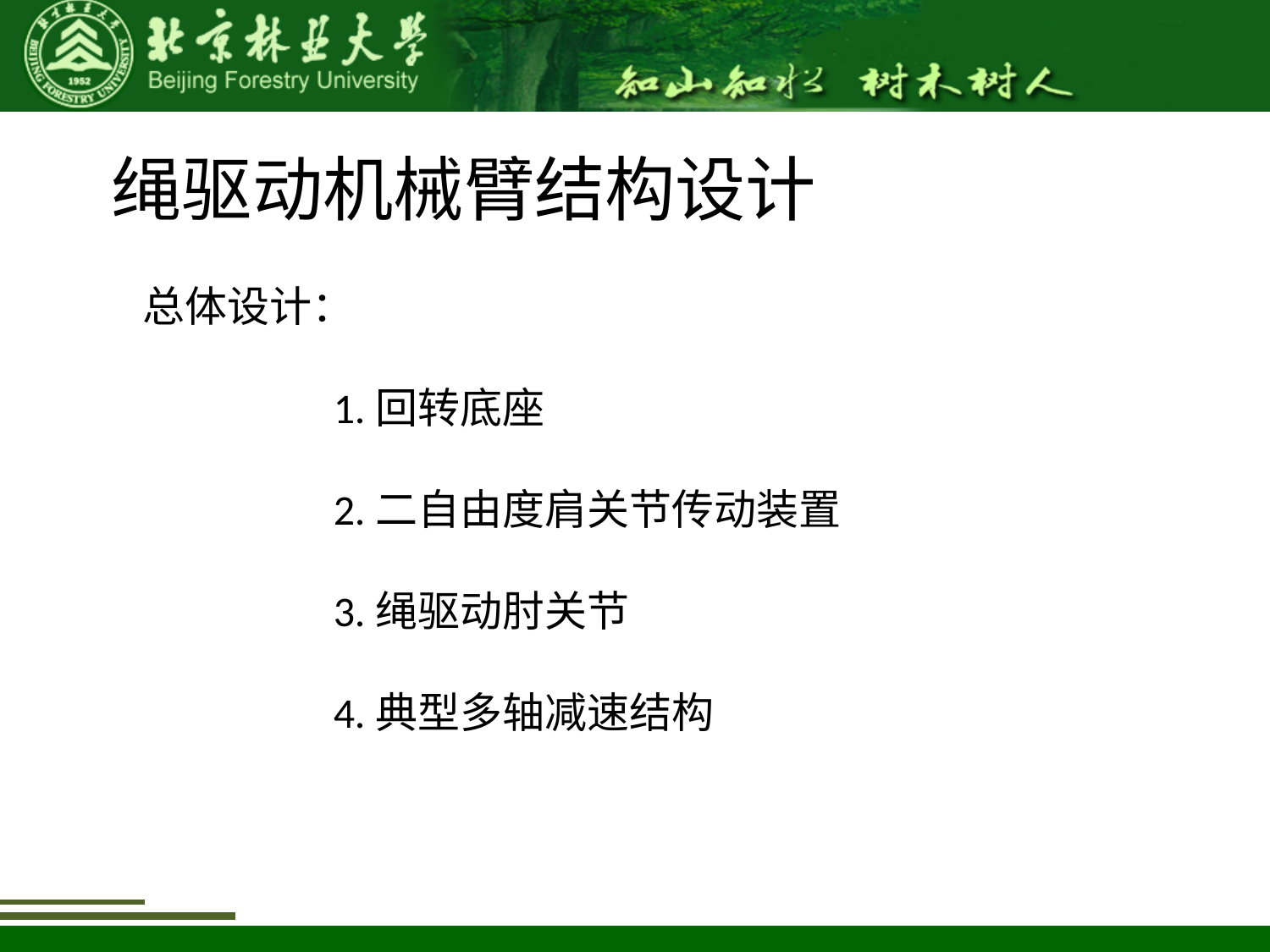

绳驱动机械臂结构设计
总体设计：

                    1.回转底座

                    2.二自由度肩关节传动装置

                    3.绳驱动肘关节

                    4.典型多轴减速结构
6